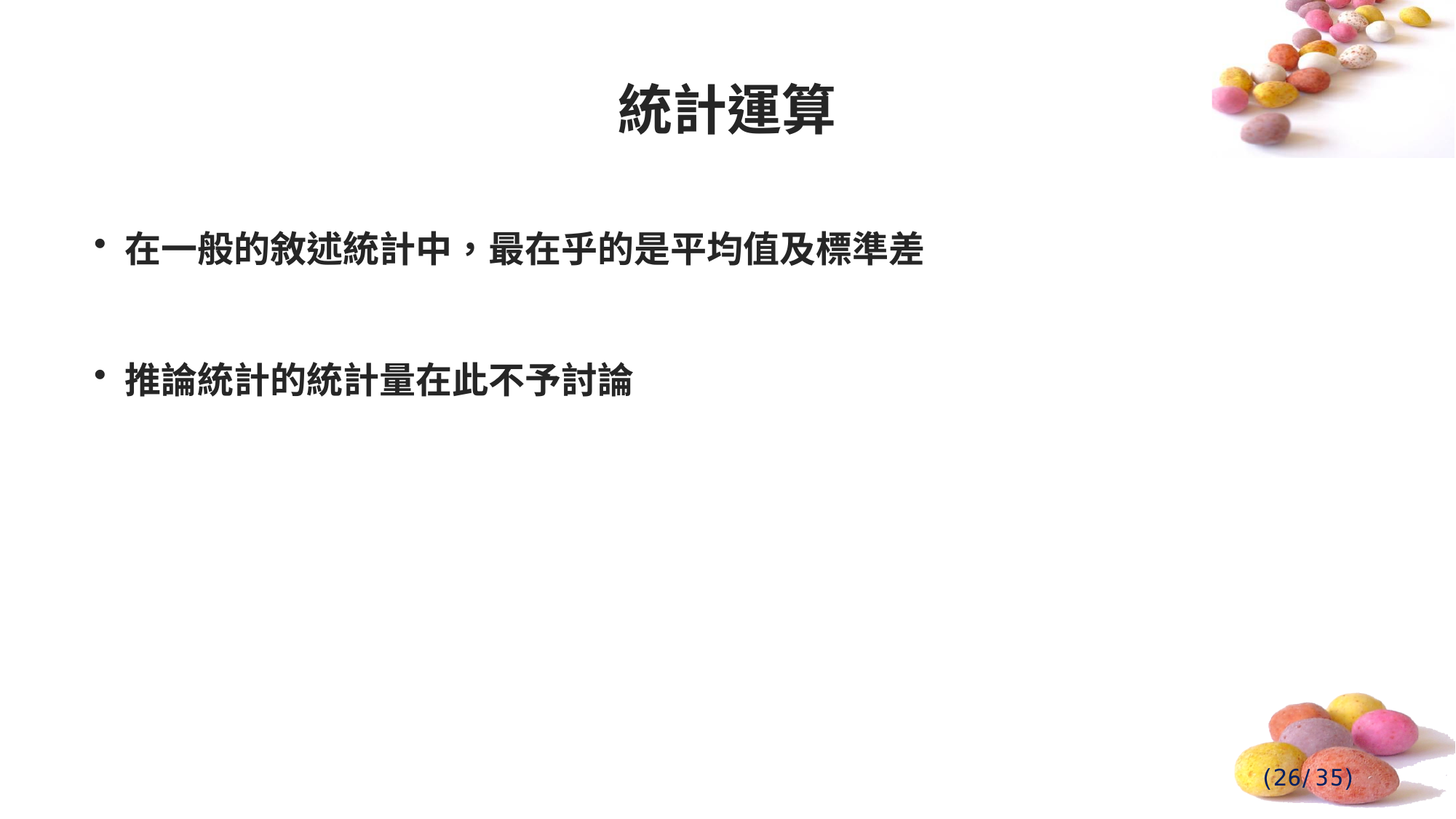

# 統計運算
在一般的敘述統計中，最在乎的是平均值及標準差

推論統計的統計量在此不予討論